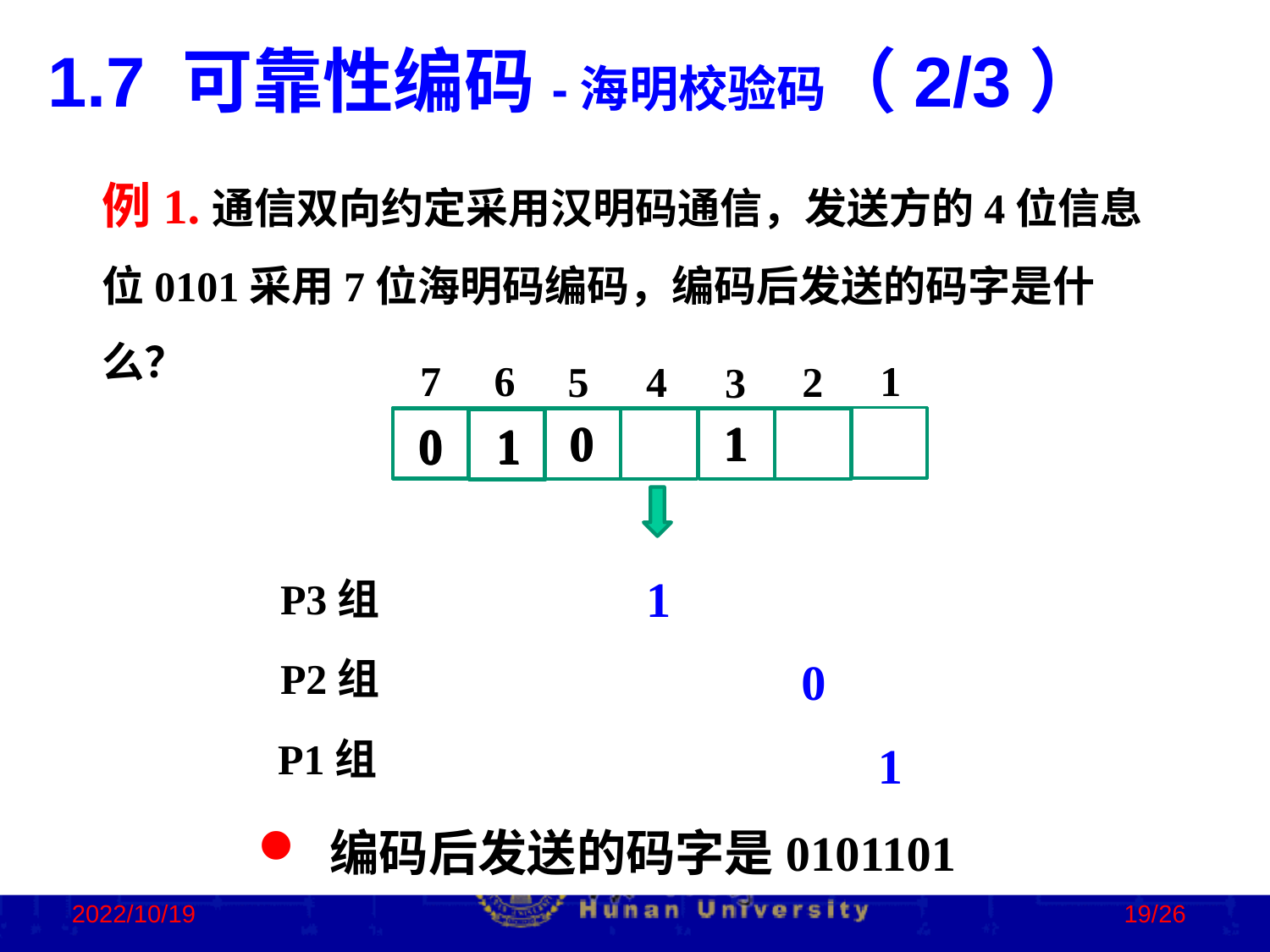

1.7 可靠性编码-海明校验码（2/3）
例1.通信双向约定采用汉明码通信，发送方的4位信息位0101采用7位海明码编码，编码后发送的码字是什么？
7
6
1
5
4
2
3
0
1
0
1
0
1
1

0
1

0
1

0

0

1
P3组
0
P2组
P1组
1
 编码后发送的码字是0101101
2022/10/19
19/26